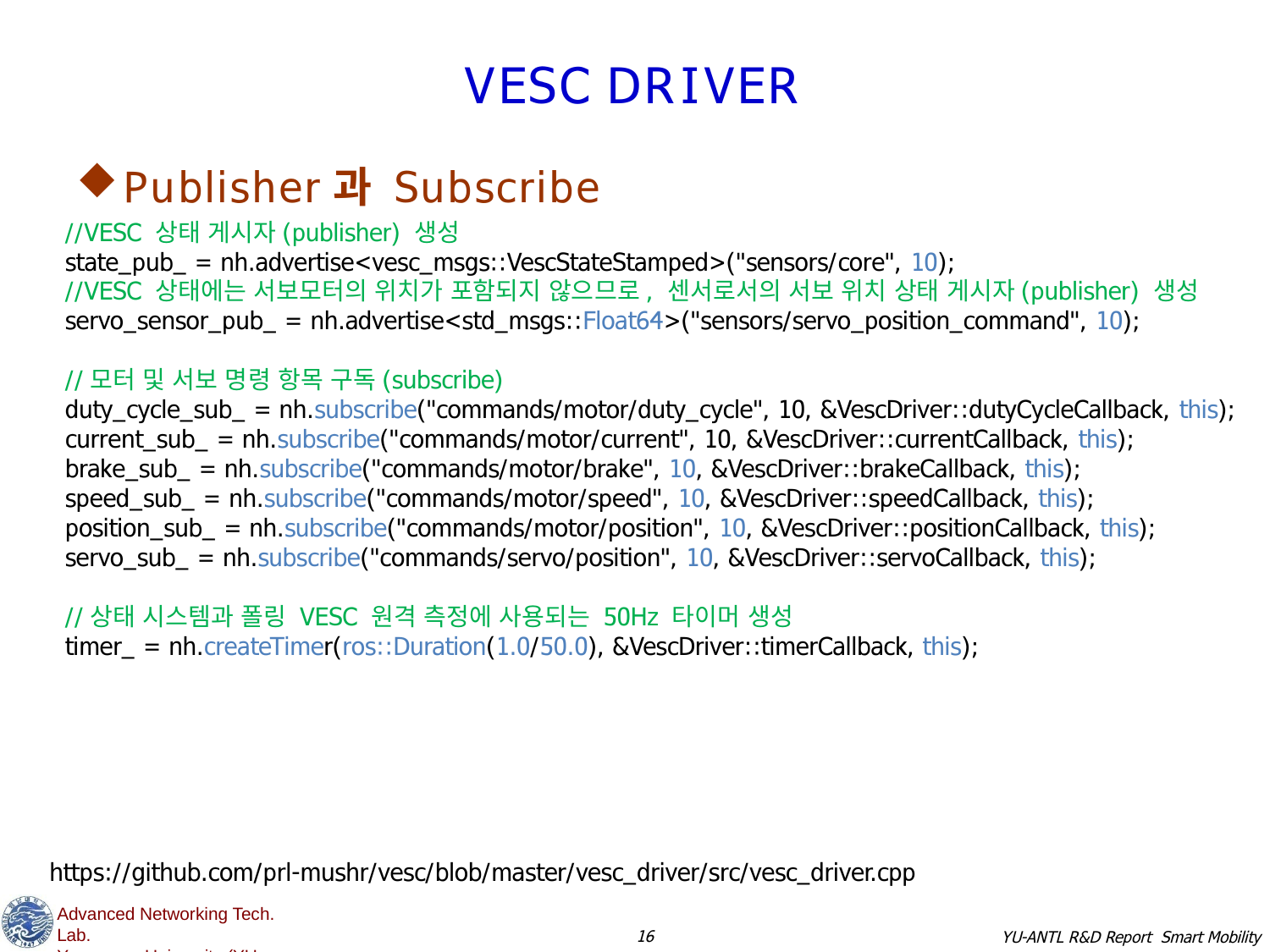

# VESC DRIVER
Publisher과 Subscribe
  //VESC 상태 게시자(publisher) 생성
  state_pub_ = nh.advertise<vesc_msgs::VescStateStamped>("sensors/core", 10);
  //VESC 상태에는 서보모터의 위치가 포함되지 않으므로, 센서로서의 서보 위치 상태 게시자(publisher) 생성
  servo_sensor_pub_ = nh.advertise<std_msgs::Float64>("sensors/servo_position_command", 10);

  //모터 및 서보 명령 항목 구독(subscribe)
  duty_cycle_sub_ = nh.subscribe("commands/motor/duty_cycle", 10, &VescDriver::dutyCycleCallback, this);
  current_sub_ = nh.subscribe("commands/motor/current", 10, &VescDriver::currentCallback, this);
  brake_sub_ = nh.subscribe("commands/motor/brake", 10, &VescDriver::brakeCallback, this);
  speed_sub_ = nh.subscribe("commands/motor/speed", 10, &VescDriver::speedCallback, this);
  position_sub_ = nh.subscribe("commands/motor/position", 10, &VescDriver::positionCallback, this);
  servo_sub_ = nh.subscribe("commands/servo/position", 10, &VescDriver::servoCallback, this);

  //상태 시스템과 폴링 VESC 원격 측정에 사용되는 50Hz 타이머 생성
  timer_ = nh.createTimer(ros::Duration(1.0/50.0), &VescDriver::timerCallback, this);
https://github.com/prl-mushr/vesc/blob/master/vesc_driver/src/vesc_driver.cpp